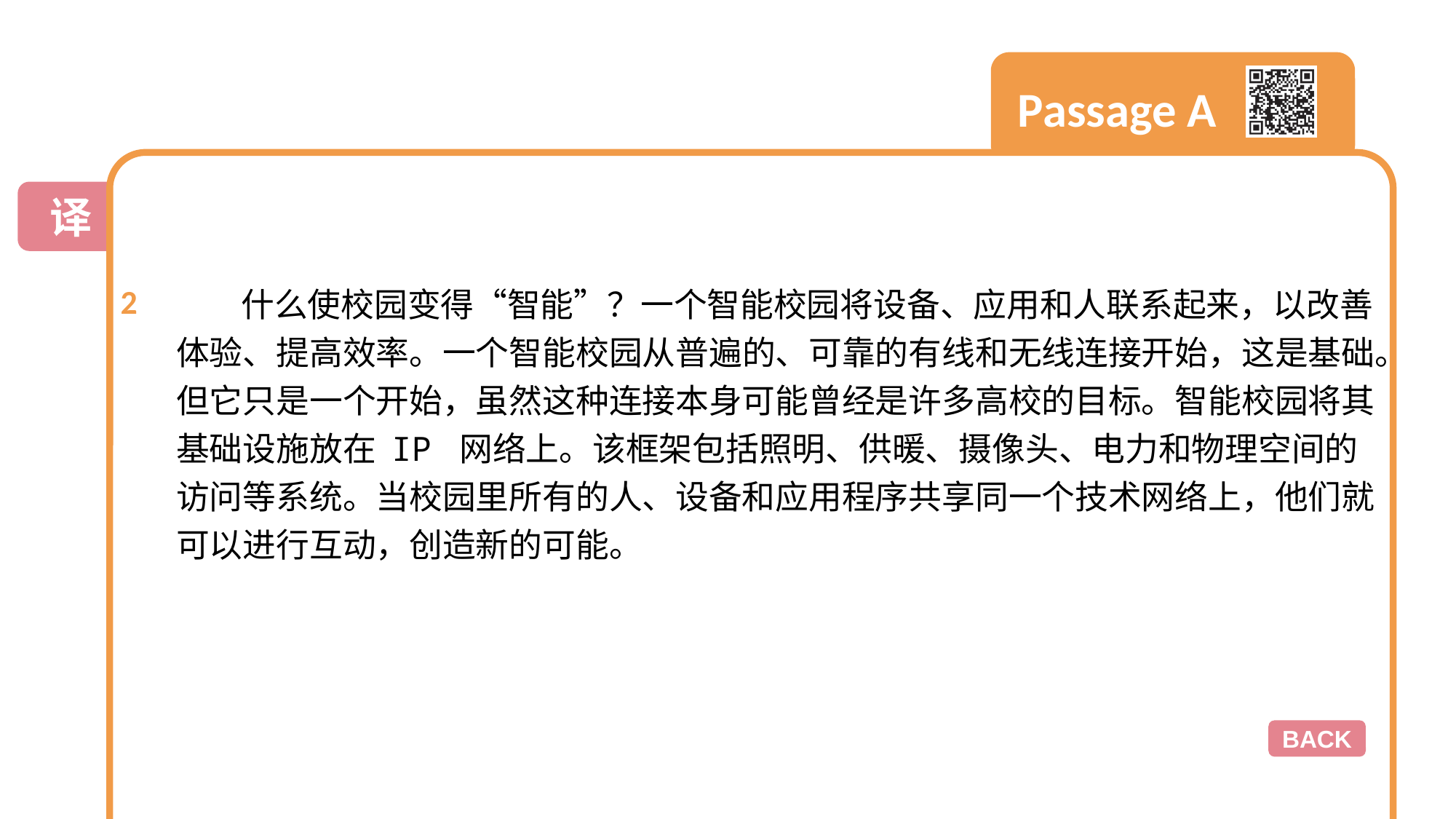

什么使校园变得“智能”？一个智能校园将设备、应用和人联系起来，以改善体验、提高效率。一个智能校园从普遍的、可靠的有线和无线连接开始，这是基础。但它只是一个开始，虽然这种连接本身可能曾经是许多高校的目标。智能校园将其基础设施放在 IP 网络上。该框架包括照明、供暖、摄像头、电力和物理空间的访问等系统。当校园里所有的人、设备和应用程序共享同一个技术网络上，他们就可以进行互动，创造新的可能。

2

BACK